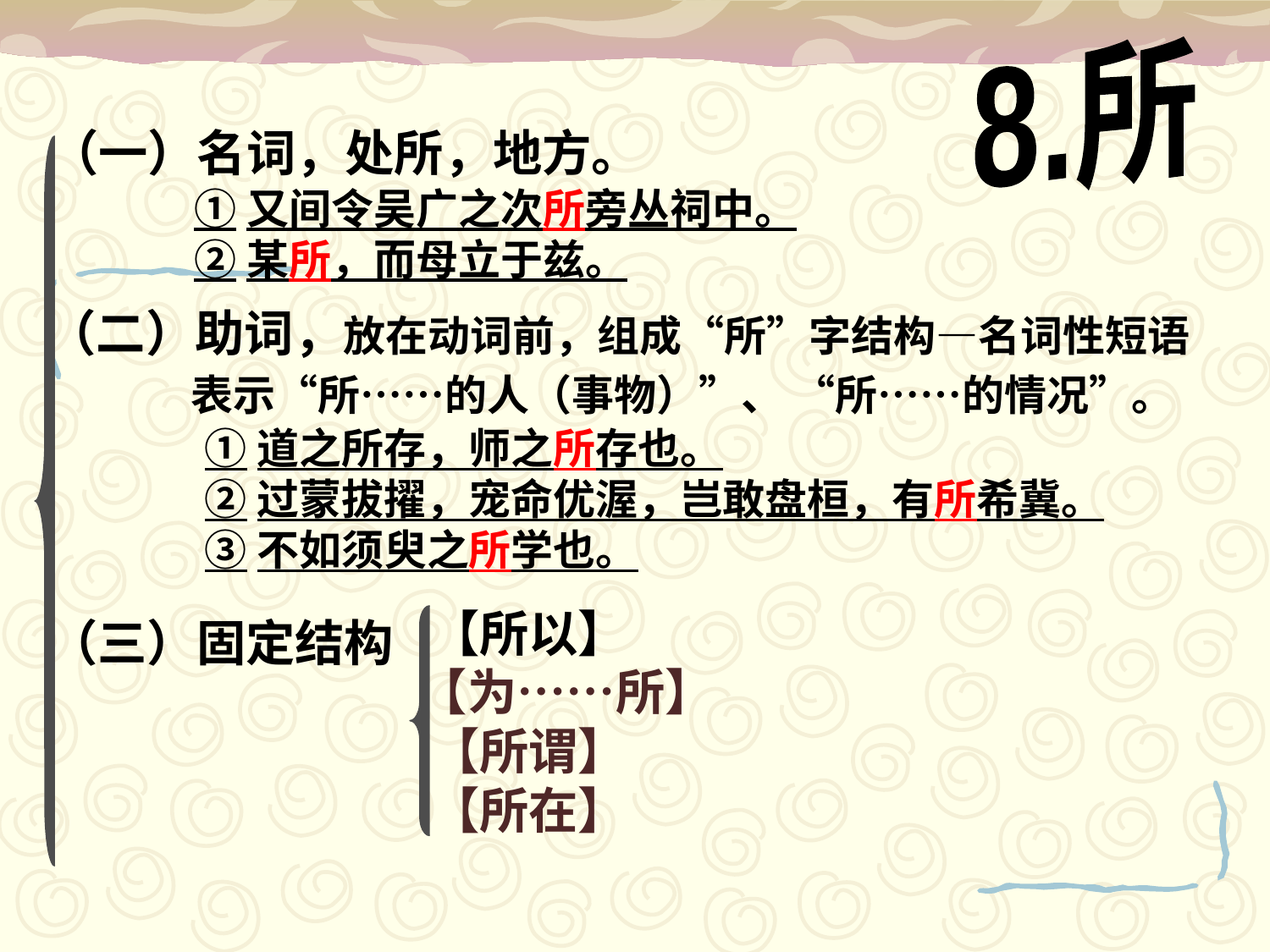

8.所
（一）名词，处所，地方。

①又间令吴广之次所旁丛祠中。
②某所，而母立于兹。
（二）助词，放在动词前，组成“所”字结构—名词性短语
              表示“所……的人（事物）”、 “所……的情况”。

①道之所存，师之所存也。
②过蒙拔擢，宠命优渥，岂敢盘桓，有所希冀。
③不如须臾之所学也。
             【所以】
             【为……所】
             【所谓】
             【所在】

（三）固定结构